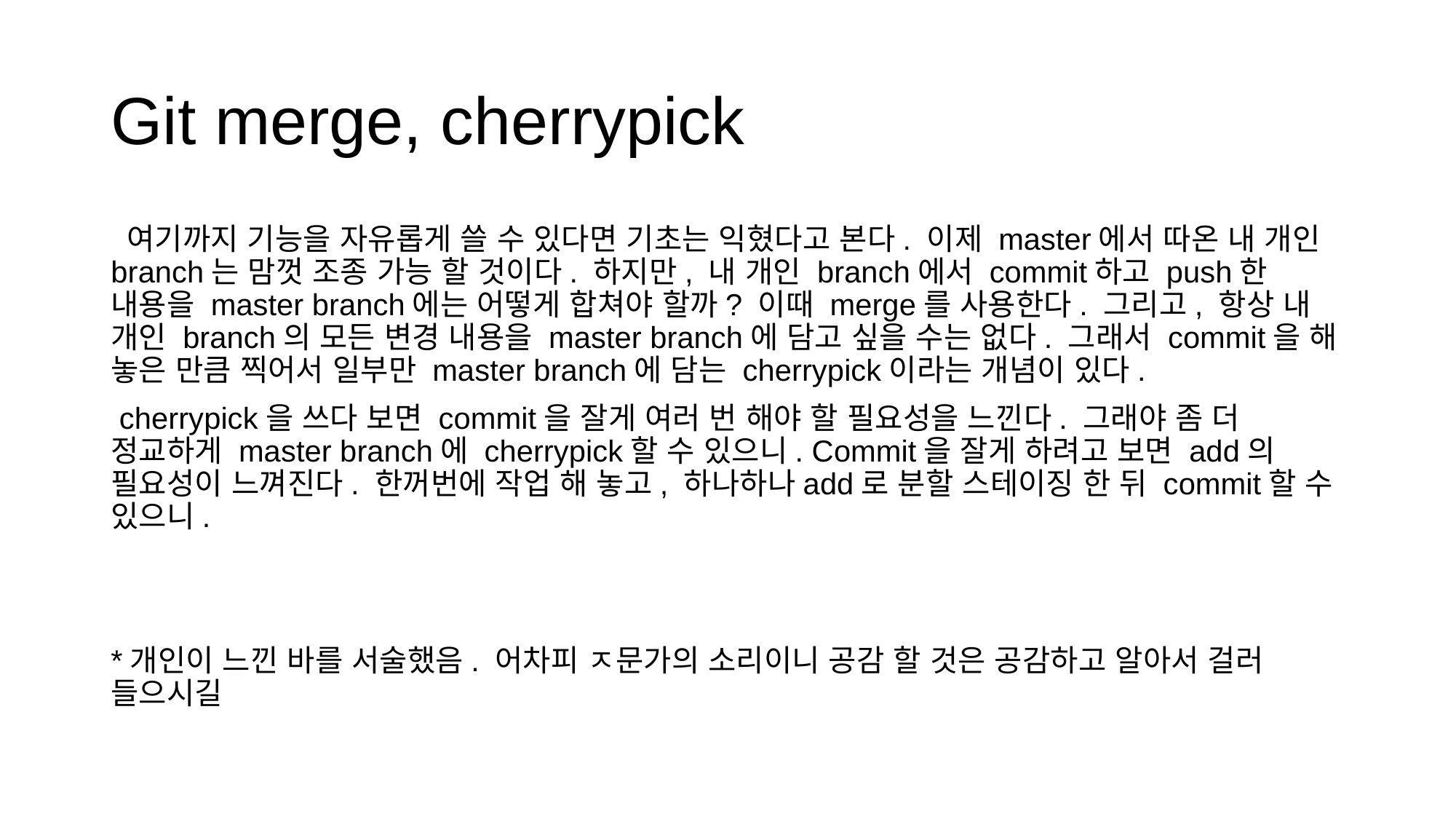

# Git merge, cherrypick
 여기까지 기능을 자유롭게 쓸 수 있다면 기초는 익혔다고 본다. 이제 master에서 따온 내 개인branch는 맘껏 조종 가능 할 것이다. 하지만, 내 개인 branch에서 commit하고 push한 내용을 master branch에는 어떻게 합쳐야 할까? 이때 merge를 사용한다. 그리고, 항상 내 개인 branch의 모든 변경 내용을 master branch에 담고 싶을 수는 없다. 그래서 commit을 해 놓은 만큼 찍어서 일부만 master branch에 담는 cherrypick이라는 개념이 있다.
 cherrypick을 쓰다 보면 commit을 잘게 여러 번 해야 할 필요성을 느낀다. 그래야 좀 더 정교하게 master branch에 cherrypick할 수 있으니. Commit을 잘게 하려고 보면 add의 필요성이 느껴진다. 한꺼번에 작업 해 놓고, 하나하나add로 분할 스테이징 한 뒤 commit할 수 있으니.

*개인이 느낀 바를 서술했음. 어차피 ㅈ문가의 소리이니 공감 할 것은 공감하고 알아서 걸러 들으시길